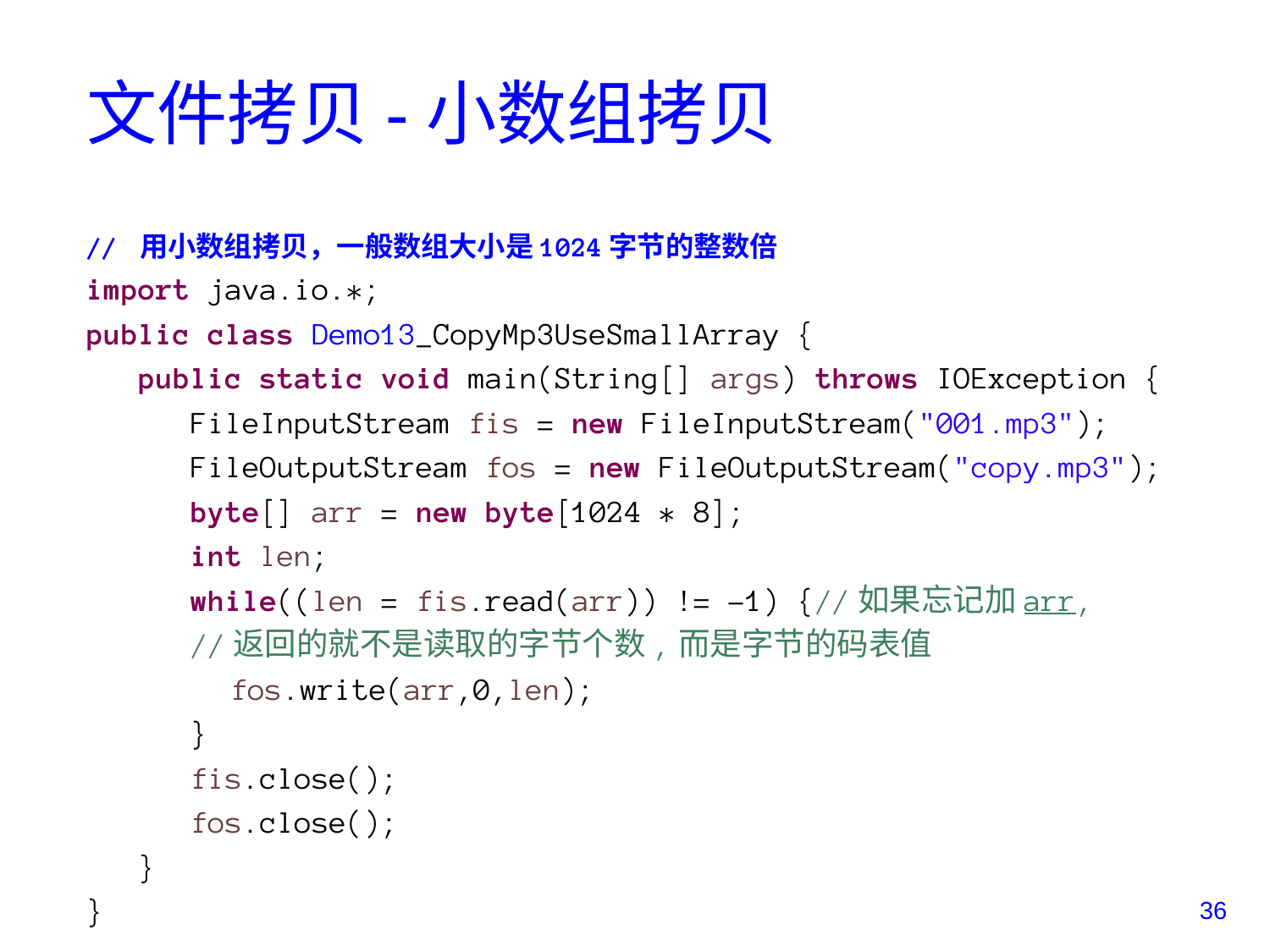

# 文件拷贝-小数组拷贝
// 用小数组拷贝，一般数组大小是1024字节的整数倍
import java.io.*;
public class Demo13_CopyMp3UseSmallArray {
   public static void main(String[] args) throws IOException {
      FileInputStream fis = new FileInputStream("001.mp3");
      FileOutputStream fos = new FileOutputStream("copy.mp3");
      byte[] arr = new byte[1024 * 8];
      int len;
      while((len = fis.read(arr)) != -1) {//如果忘记加arr,
      //返回的就不是读取的字节个数,而是字节的码表值
	 fos.write(arr,0,len);
      }
      fis.close();
      fos.close();
   }
}

36